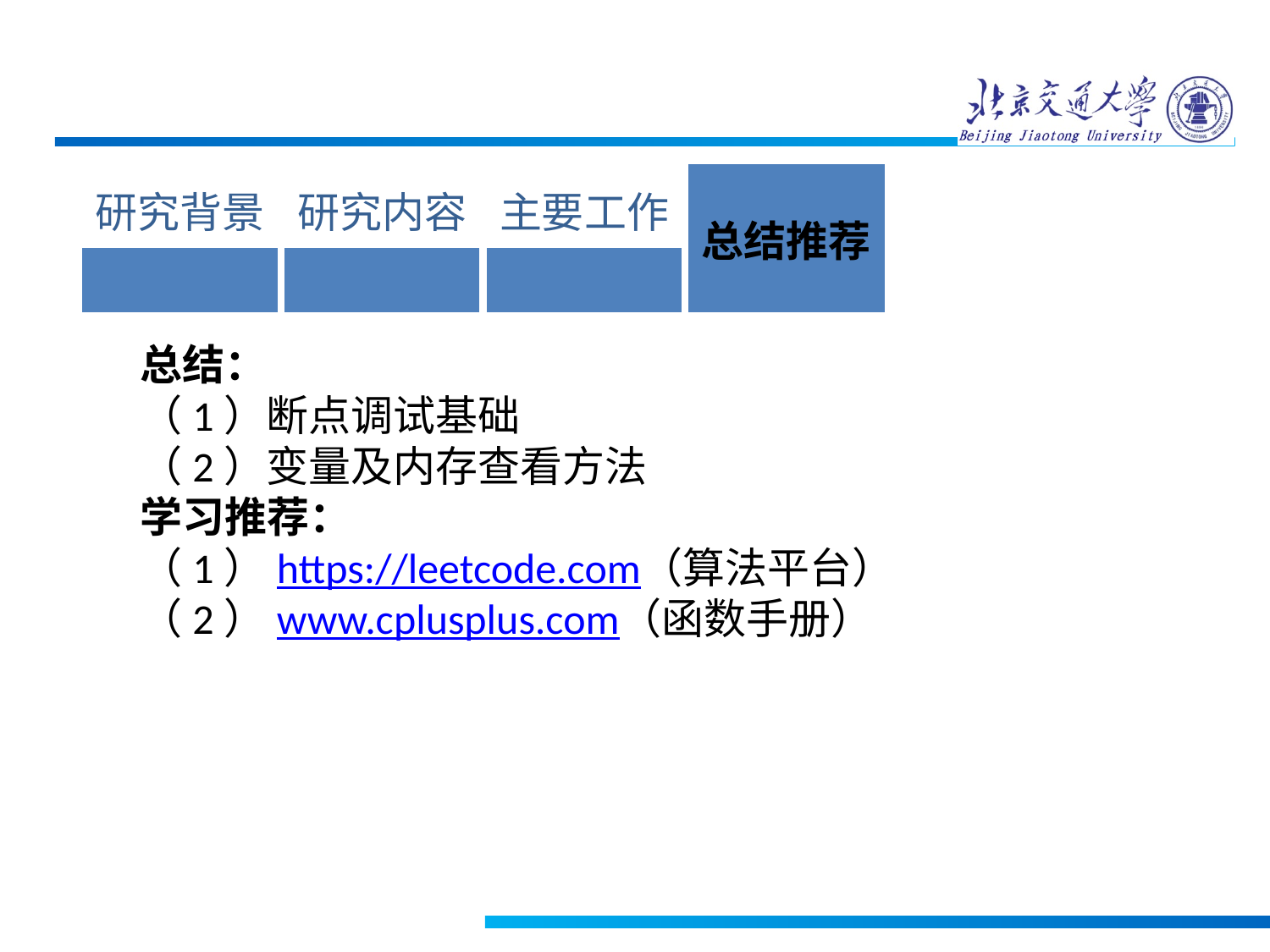

| 研究背景 | 研究内容 | 主要工作 | 总结推荐 |
| --- | --- | --- | --- |
|  |  |  |  |
总结：
（1）断点调试基础
（2）变量及内存查看方法
学习推荐：
（1）https://leetcode.com（算法平台）
（2）www.cplusplus.com（函数手册）